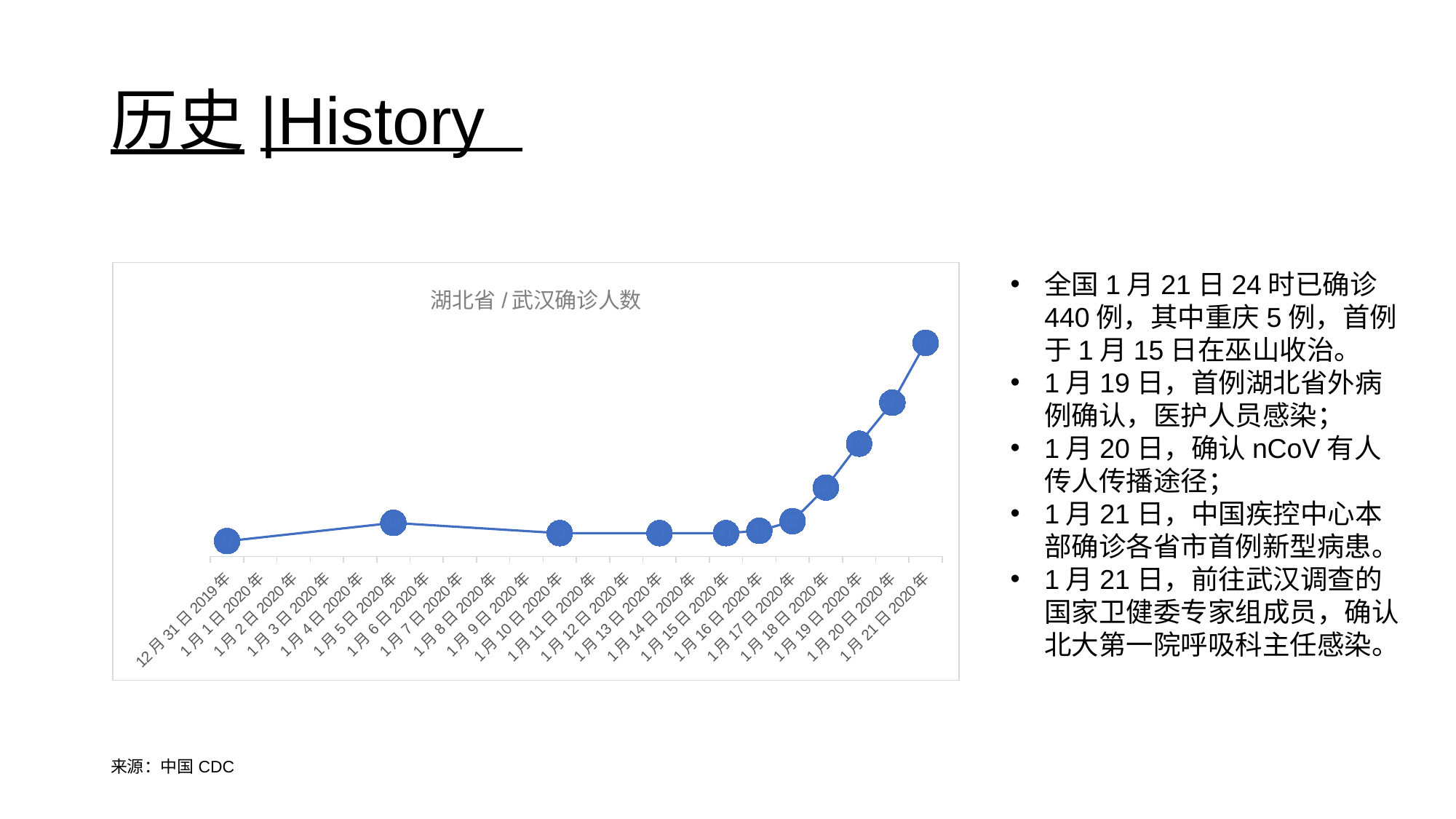

# 历史|History

### Chart: 湖北省/武汉确诊人数

| Category |  |
|---|---|
| 43830 | 27.0 |
| 43835 | 59.0 |
| 43840 | 41.0 |
| 43843 | 41.0 |
| 43845 | 41.0 |
| 43846 | 45.0 |
| 43847 | 62.0 |
| 43848 | 121.0 |
| 43849 | 198.0 |
| 43850 | 270.0 |
| 43851 | 375.0 |
全国1月21日24时已确诊440例，其中重庆5例，首例于1月15日在巫山收治。
1月19日，首例湖北省外病例确认，医护人员感染；
1月20日，确认nCoV有人传人传播途径；
1月21日，中国疾控中心本部确诊各省市首例新型病患。
1月21日，前往武汉调查的国家卫健委专家组成员，确认北大第一院呼吸科主任感染。
来源：中国CDC